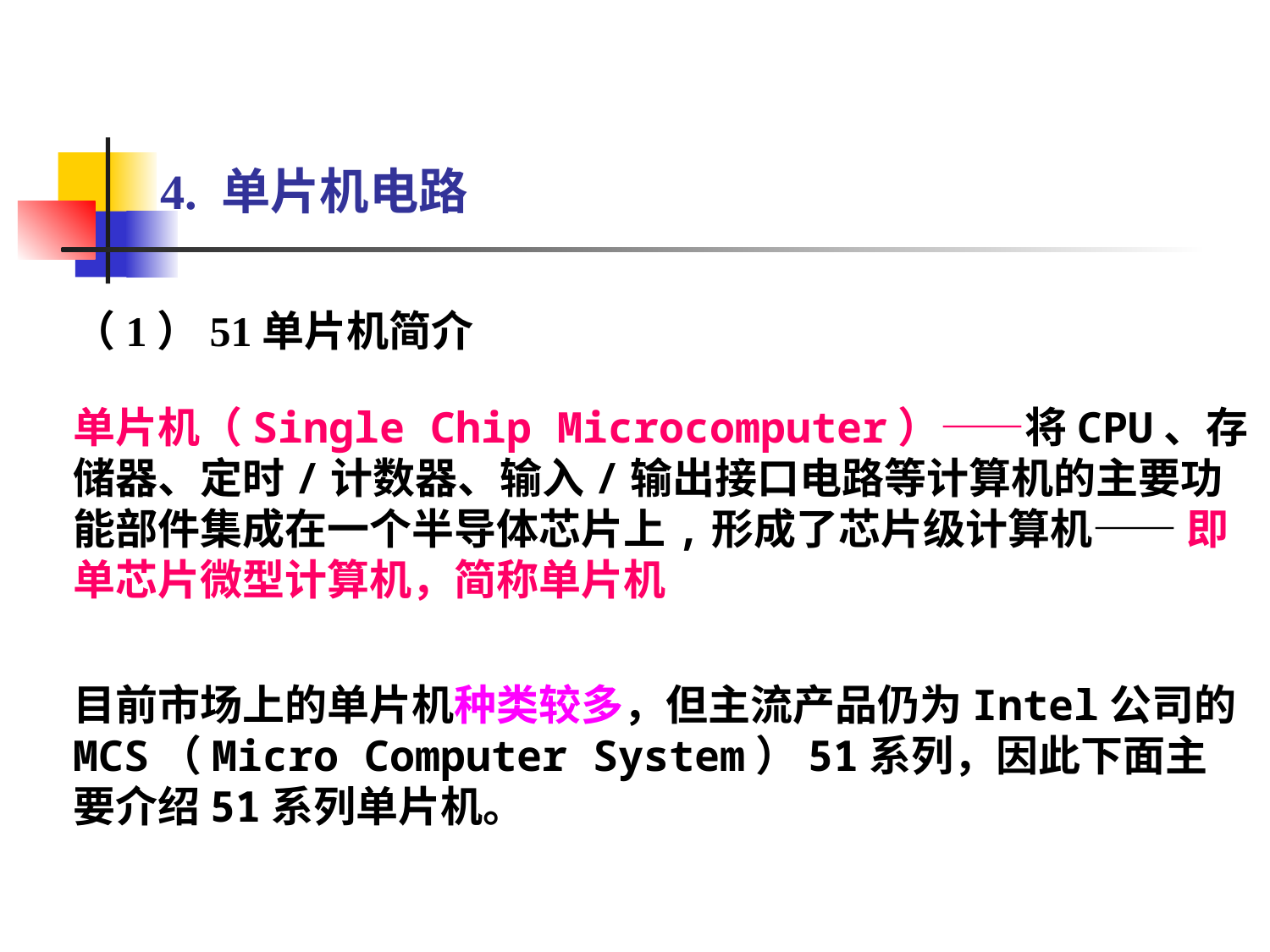

# 4. 单片机电路
（1）51单片机简介
单片机（Single Chip Microcomputer）——将CPU、存储器、定时/计数器、输入/输出接口电路等计算机的主要功能部件集成在一个半导体芯片上,形成了芯片级计算机—— 即单芯片微型计算机，简称单片机
目前市场上的单片机种类较多，但主流产品仍为Intel公司的MCS（Micro Computer System）51系列，因此下面主要介绍51系列单片机。